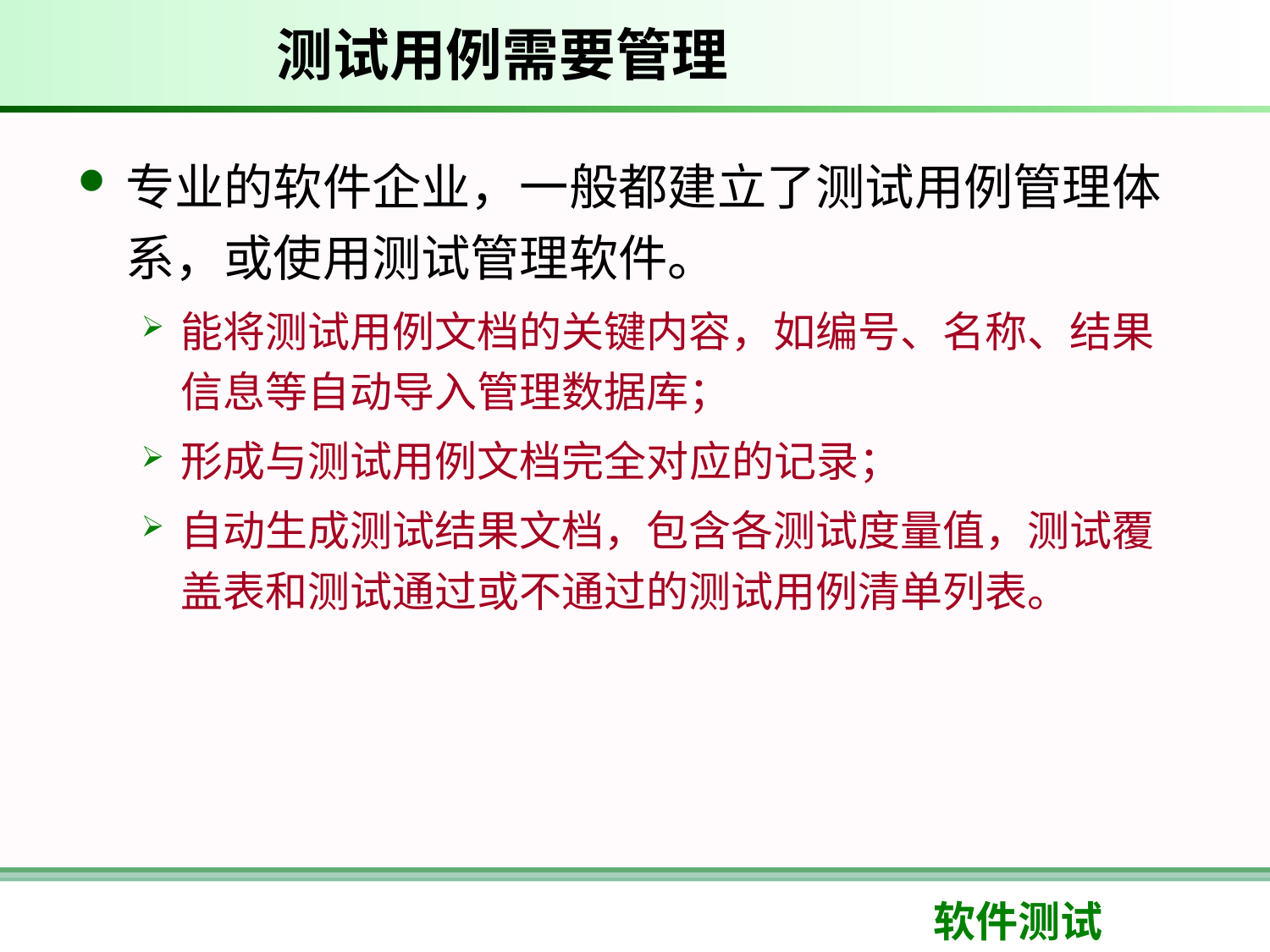

测试用例需要管理
专业的软件企业，一般都建立了测试用例管理体系，或使用测试管理软件。
能将测试用例文档的关键内容，如编号、名称、结果信息等自动导入管理数据库；
形成与测试用例文档完全对应的记录；
自动生成测试结果文档，包含各测试度量值，测试覆盖表和测试通过或不通过的测试用例清单列表。